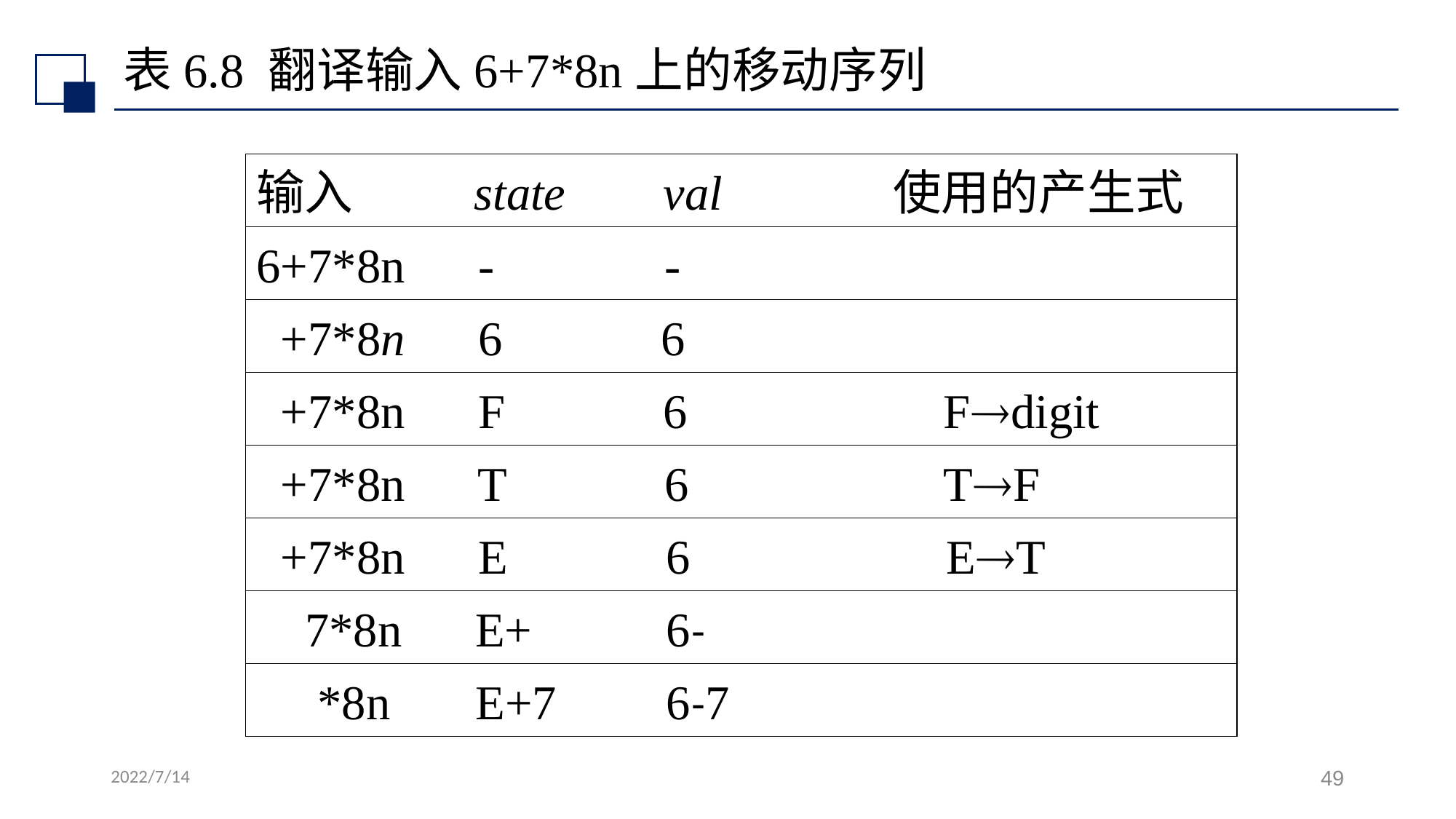

# 表6.8 翻译输入6+7*8n上的移动序列
输入          state        val             使用的产生式

6+7*8n      -              -
  +7*8n      6             6
  +7*8n      F             6                     F→digit
  +7*8n      T             6                     T→F
  +7*8n      E             6                     E→T
    7*8n      E+           6-
     *8n       E+7         6-7
2022/7/14
49